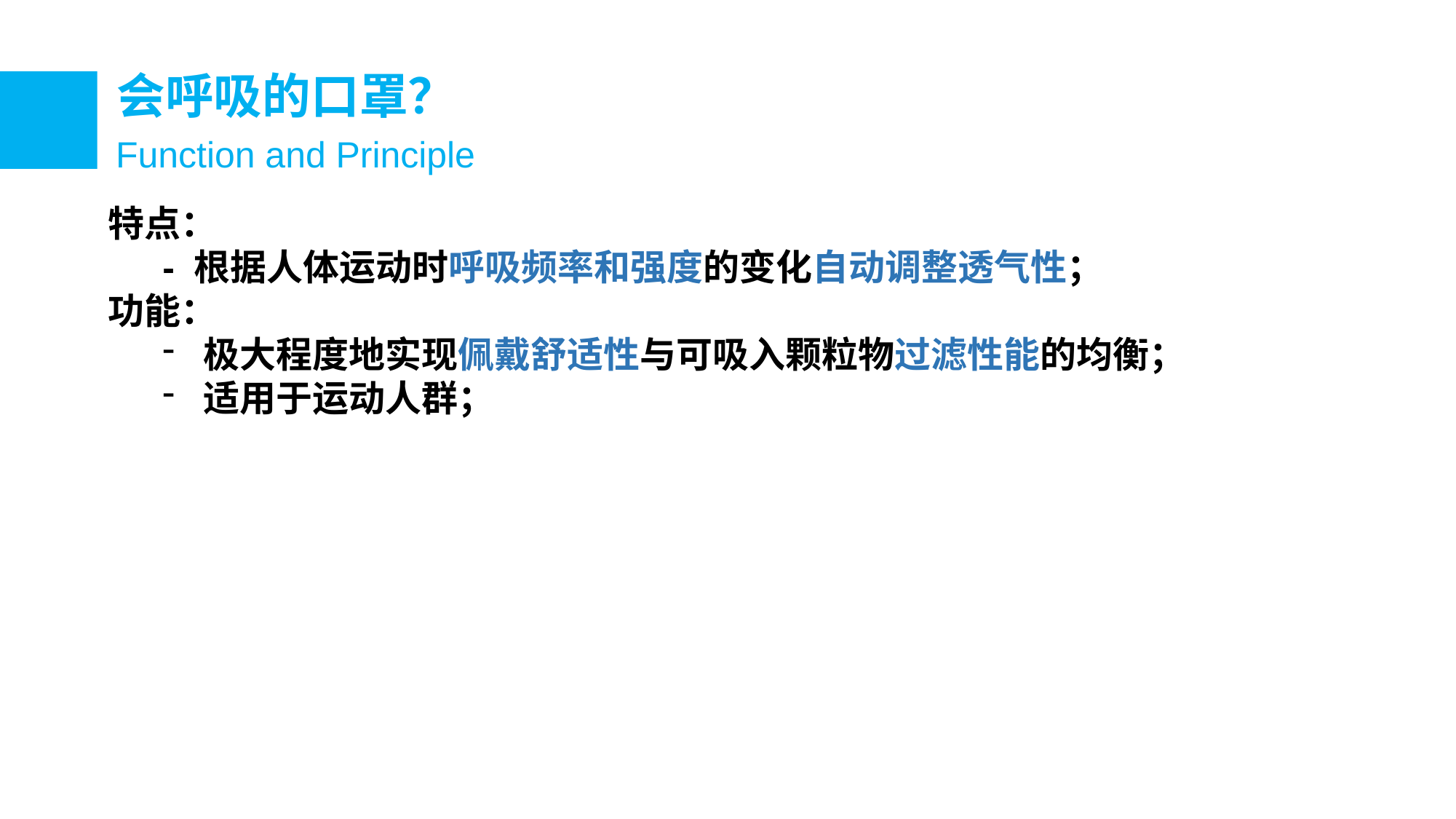

会呼吸的口罩？

Function and Principle
特点：
- 根据人体运动时呼吸频率和强度的变化自动调整透气性；
功能：
极大程度地实现佩戴舒适性与可吸入颗粒物过滤性能的均衡；
适用于运动人群；